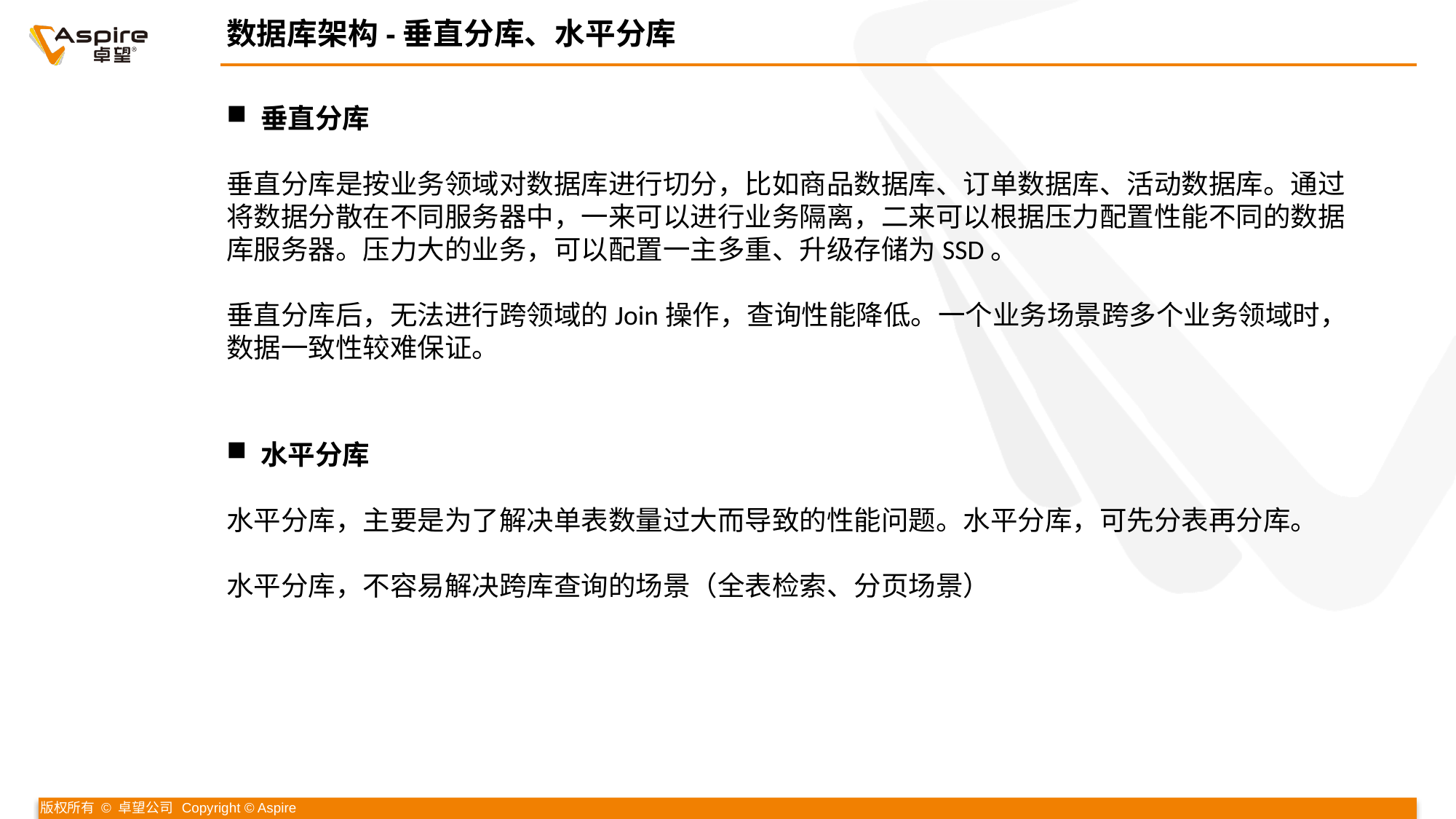

数据库架构-垂直分库、水平分库
垂直分库

垂直分库是按业务领域对数据库进行切分，比如商品数据库、订单数据库、活动数据库。通过将数据分散在不同服务器中，一来可以进行业务隔离，二来可以根据压力配置性能不同的数据库服务器。压力大的业务，可以配置一主多重、升级存储为SSD。

垂直分库后，无法进行跨领域的Join操作，查询性能降低。一个业务场景跨多个业务领域时，数据一致性较难保证。
水平分库

水平分库，主要是为了解决单表数量过大而导致的性能问题。水平分库，可先分表再分库。

水平分库，不容易解决跨库查询的场景（全表检索、分页场景）